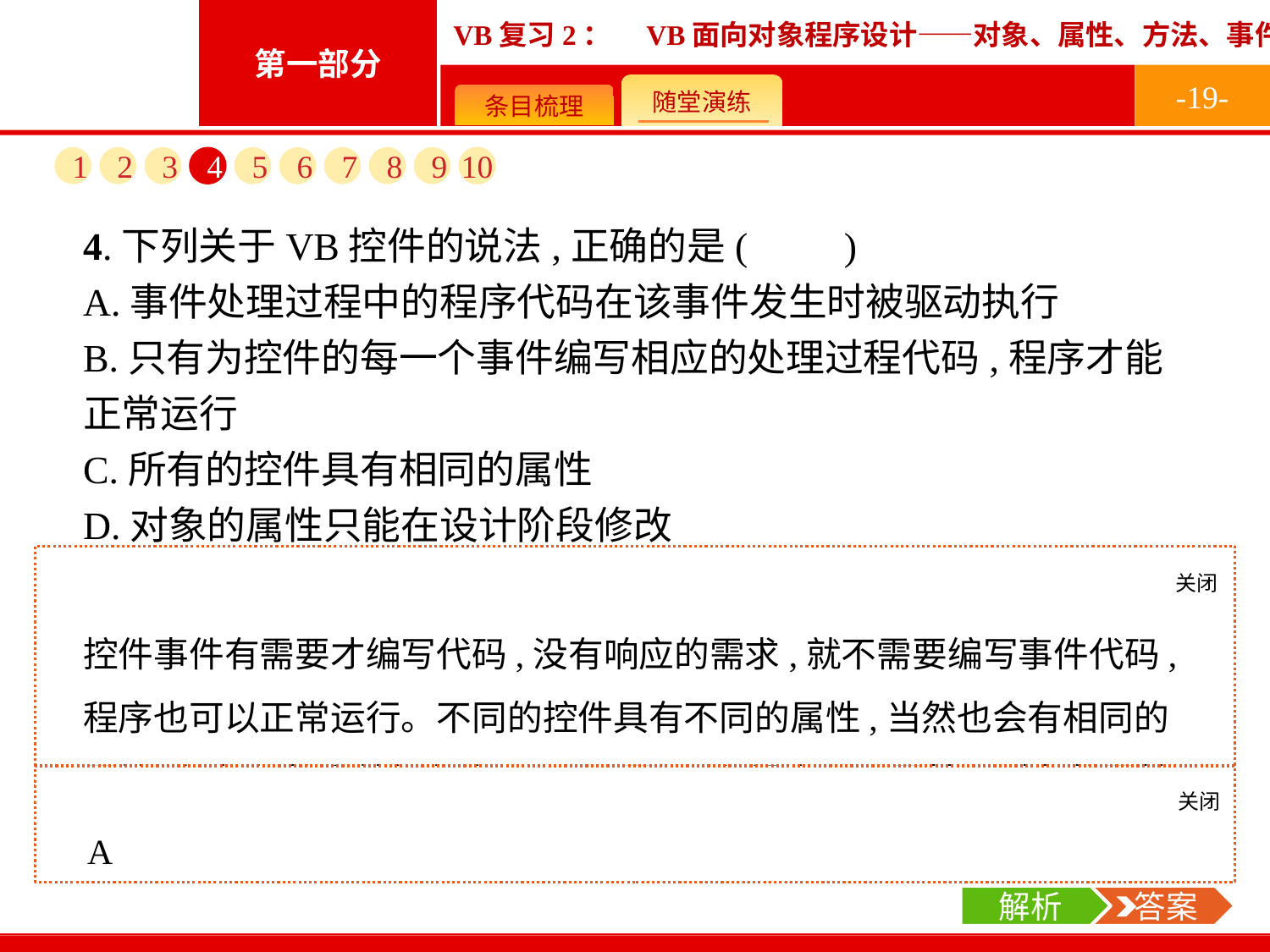

-19-
1
2
3
4
5
6
7
8
9
10
4.下列关于VB控件的说法,正确的是(　　)
A.事件处理过程中的程序代码在该事件发生时被驱动执行
B.只有为控件的每一个事件编写相应的处理过程代码,程序才能正常运行
C.所有的控件具有相同的属性
D.对象的属性只能在设计阶段修改

关闭
解析

控件事件有需要才编写代码,没有响应的需求,就不需要编写事件代码,程序也可以正常运行。不同的控件具有不同的属性,当然也会有相同的属性,比如标签和按钮都有caption属性,但没有text属性。对象的属性可以在设计阶段和程序运行阶段修改。

关闭
解析
  答案

A
解析
  答案